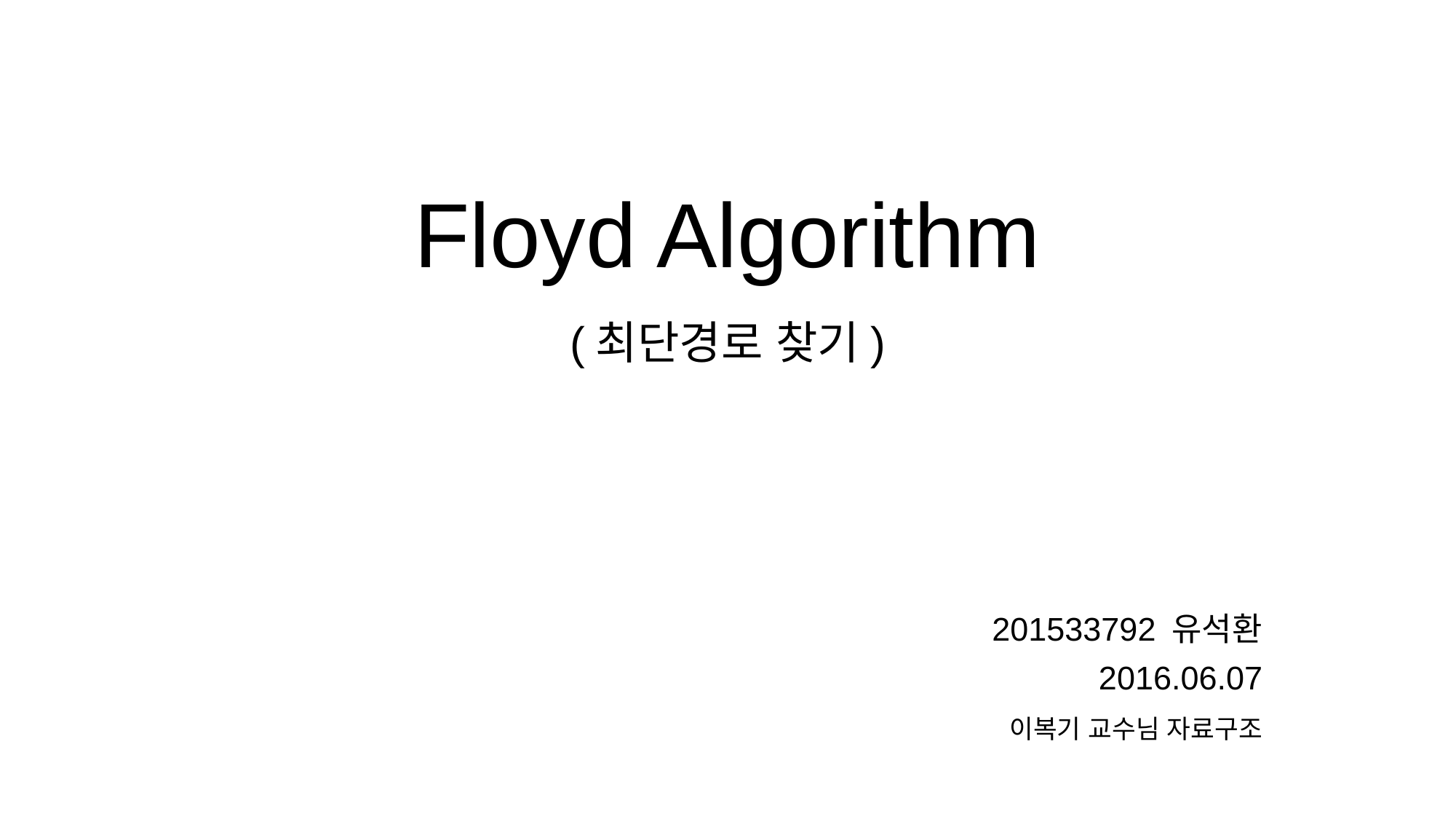

# Floyd Algorithm (최단경로 찾기)

201533792 유석환
2016.06.07
 이복기 교수님 자료구조